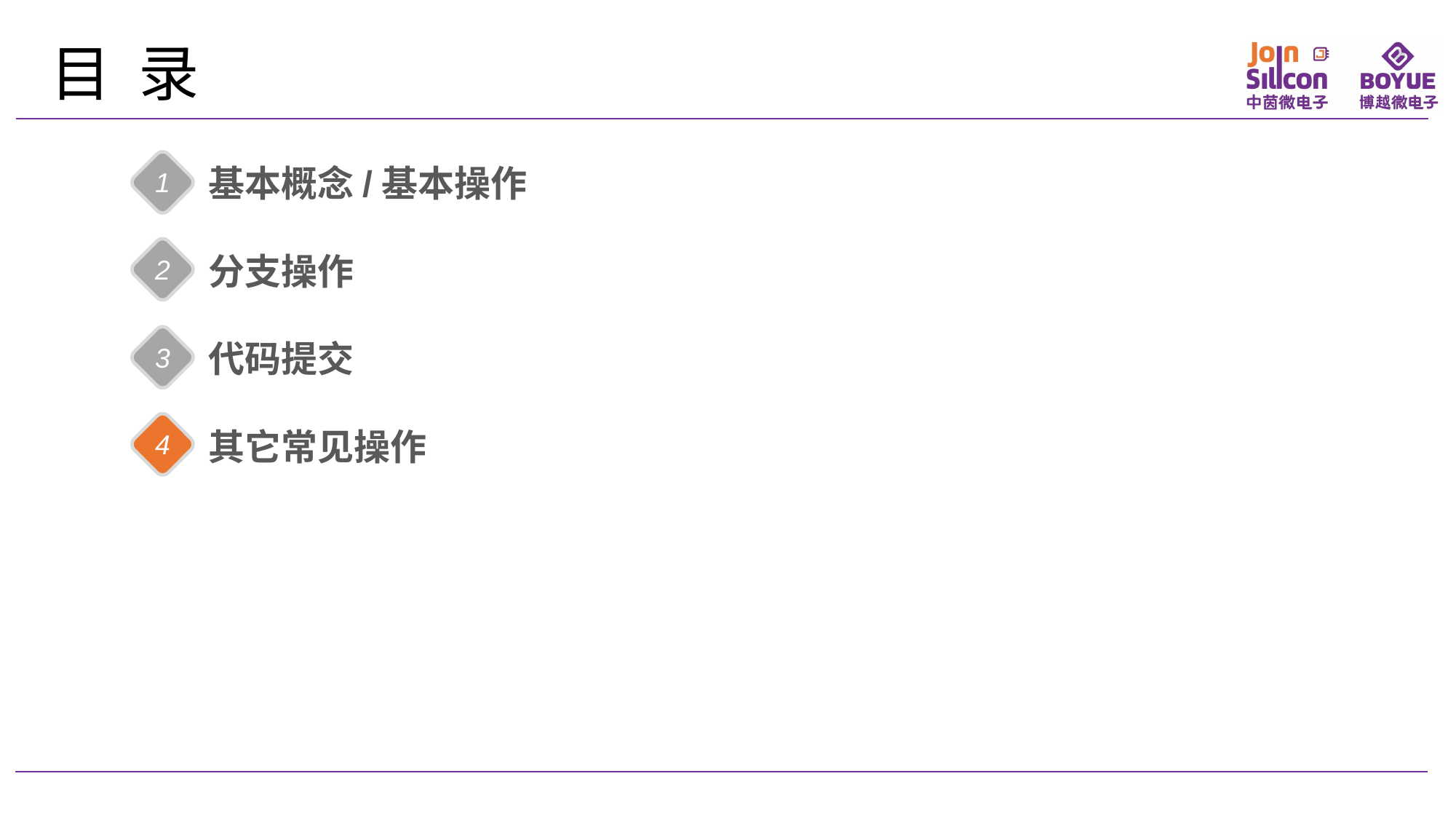

目  录
基本概念/基本操作

1
分支操作

2
代码提交

3
其它常见操作

4